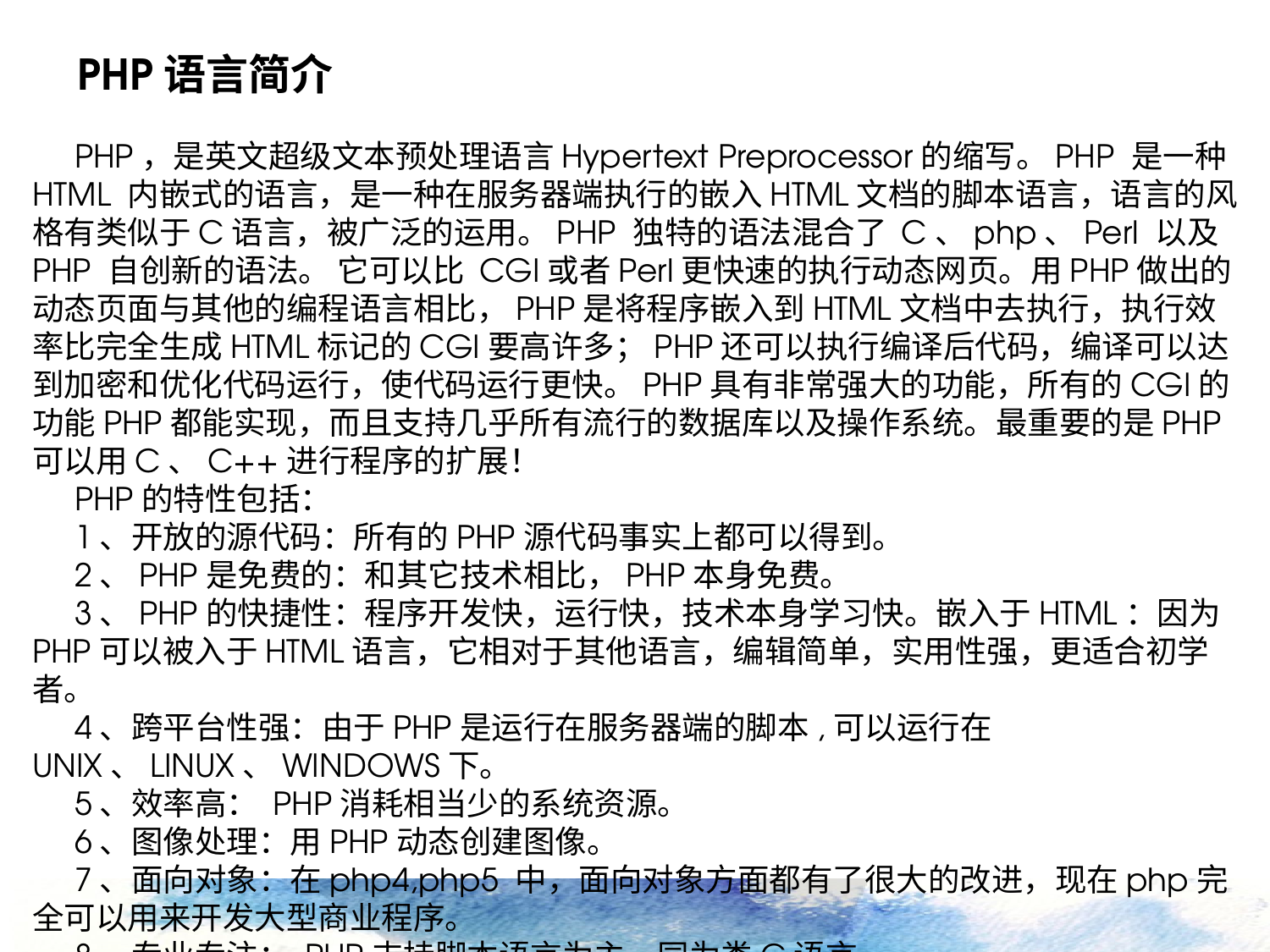

PHP语言简介
PHP，是英文超级文本预处理语言Hypertext Preprocessor的缩写。PHP 是一种 HTML 内嵌式的语言，是一种在服务器端执行的嵌入HTML文档的脚本语言，语言的风格有类似于C语言，被广泛的运用。PHP 独特的语法混合了 C、php、Perl 以及 PHP 自创新的语法。 它可以比 CGI或者Perl更快速的执行动态网页。用PHP做出的动态页面与其他的编程语言相比，PHP是将程序嵌入到HTML文档中去执行，执行效率比完全生成HTML标记的CGI要高许多；PHP还可以执行编译后代码，编译可以达到加密和优化代码运行，使代码运行更快。PHP具有非常强大的功能，所有的CGI的功能PHP都能实现，而且支持几乎所有流行的数据库以及操作系统。最重要的是PHP可以用C、C++进行程序的扩展！
PHP的特性包括：
1、开放的源代码：所有的PHP源代码事实上都可以得到。
2、PHP是免费的：和其它技术相比，PHP本身免费。
3、PHP的快捷性：程序开发快，运行快，技术本身学习快。嵌入于HTML：因为PHP可以被入于HTML语言，它相对于其他语言，编辑简单，实用性强，更适合初学者。
4、跨平台性强：由于PHP是运行在服务器端的脚本,可以运行在UNIX、LINUX、WINDOWS下。
5、效率高： PHP消耗相当少的系统资源。
6、图像处理：用PHP动态创建图像。
7、面向对象：在php4,php5 中，面向对象方面都有了很大的改进，现在php完全可以用来开发大型商业程序。
8、专业专注： PHP支持脚本语言为主，同为类C语言。